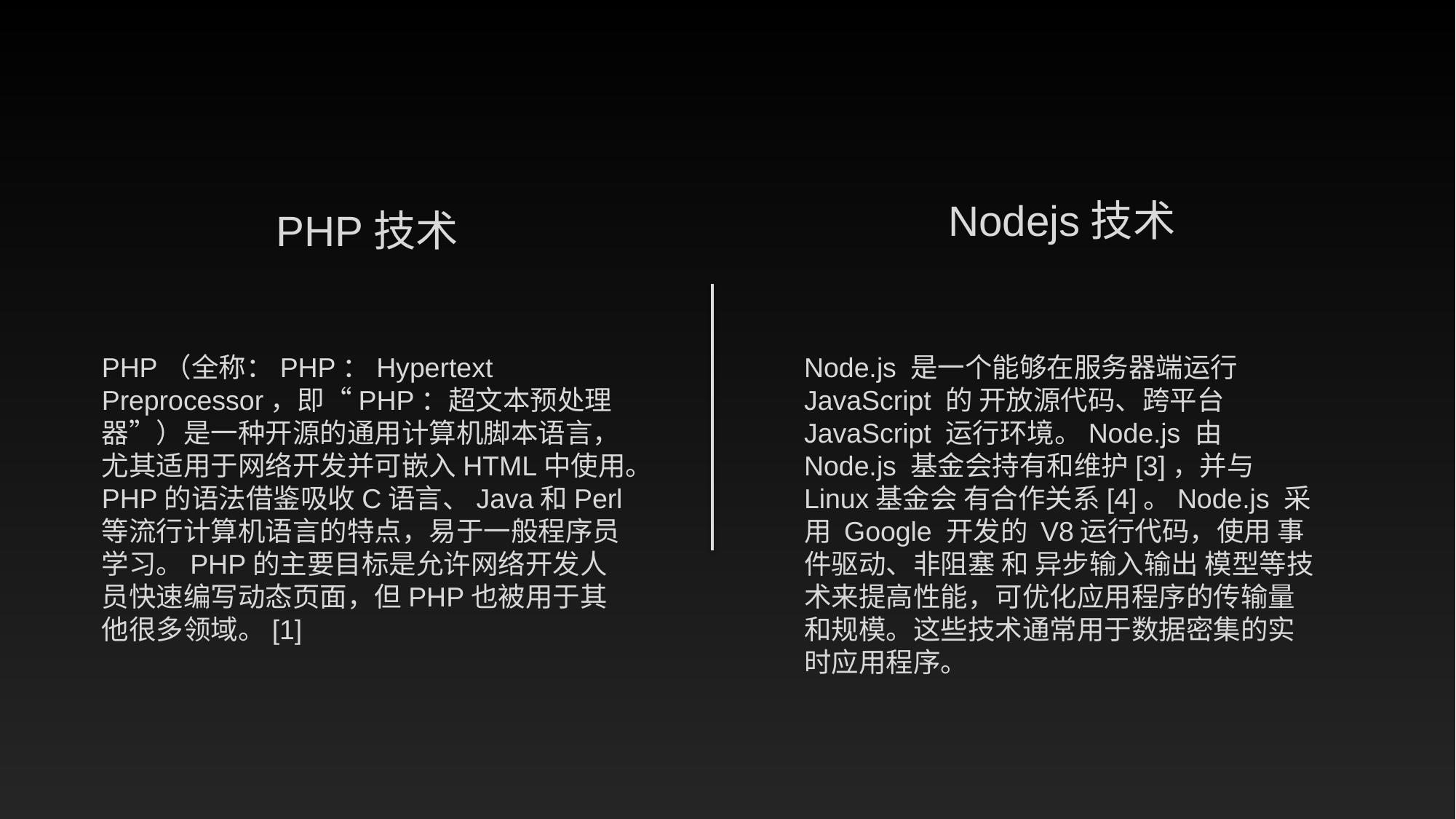

Nodejs技术
PHP技术
PHP（全称：PHP：Hypertext Preprocessor，即“PHP：超文本预处理器”）是一种开源的通用计算机脚本语言，尤其适用于网络开发并可嵌入HTML中使用。PHP的语法借鉴吸收C语言、Java和Perl等流行计算机语言的特点，易于一般程序员学习。PHP的主要目标是允许网络开发人员快速编写动态页面，但PHP也被用于其他很多领域。[1]
Node.js 是一个能够在服务器端运行 JavaScript 的 开放源代码、跨平台 JavaScript 运行环境。Node.js 由 Node.js 基金会持有和维护[3]，并与 Linux基金会 有合作关系[4]。Node.js 采用 Google 开发的 V8运行代码，使用 事件驱动、非阻塞 和 异步输入输出 模型等技术来提高性能，可优化应用程序的传输量和规模。这些技术通常用于数据密集的实时应用程序。